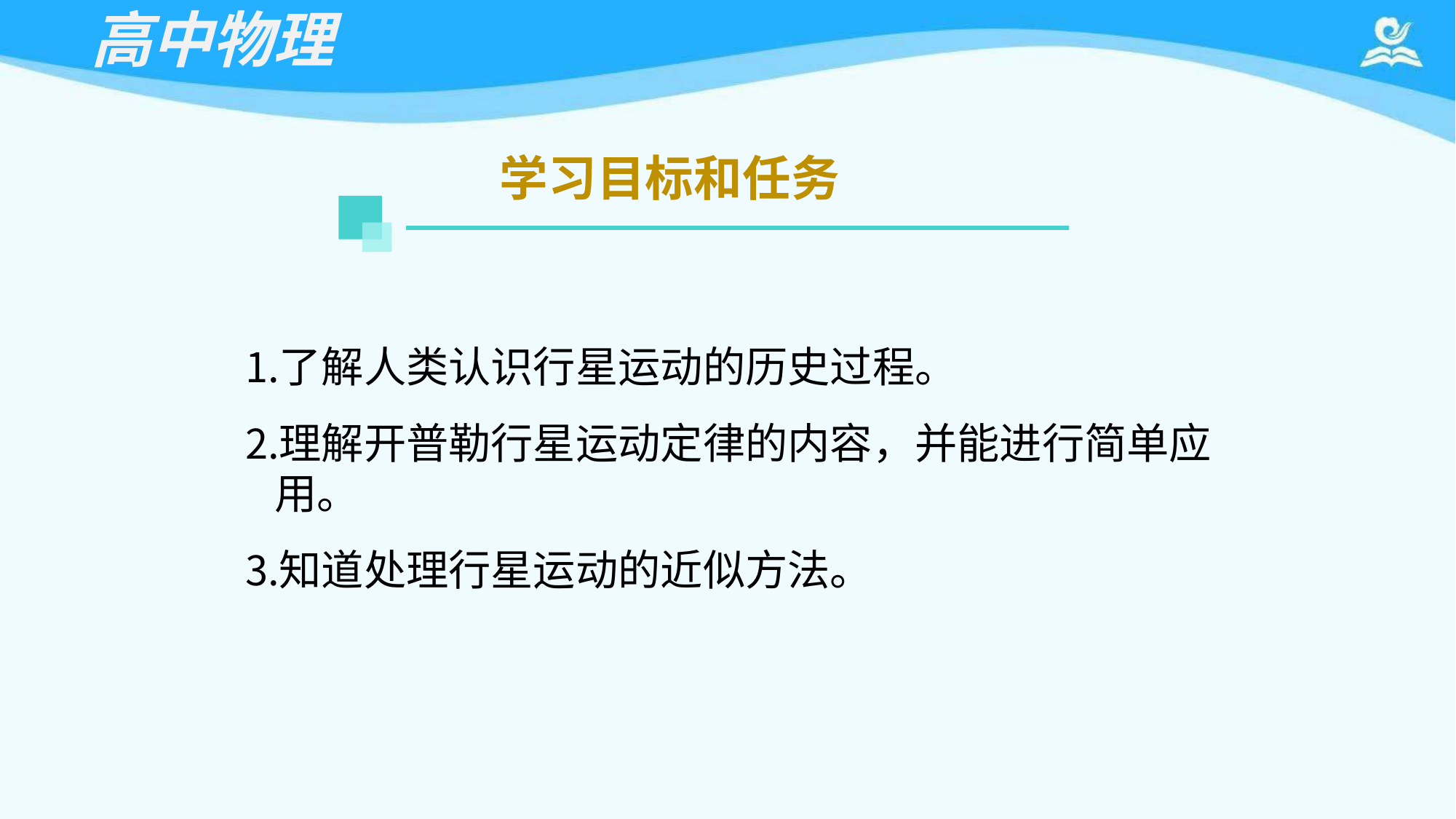

# 高中物理
学习目标和任务

了解人类认识行星运动的历史过程。
理解开普勒行星运动定律的内容，并能进行简单应用。
知道处理行星运动的近似方法。